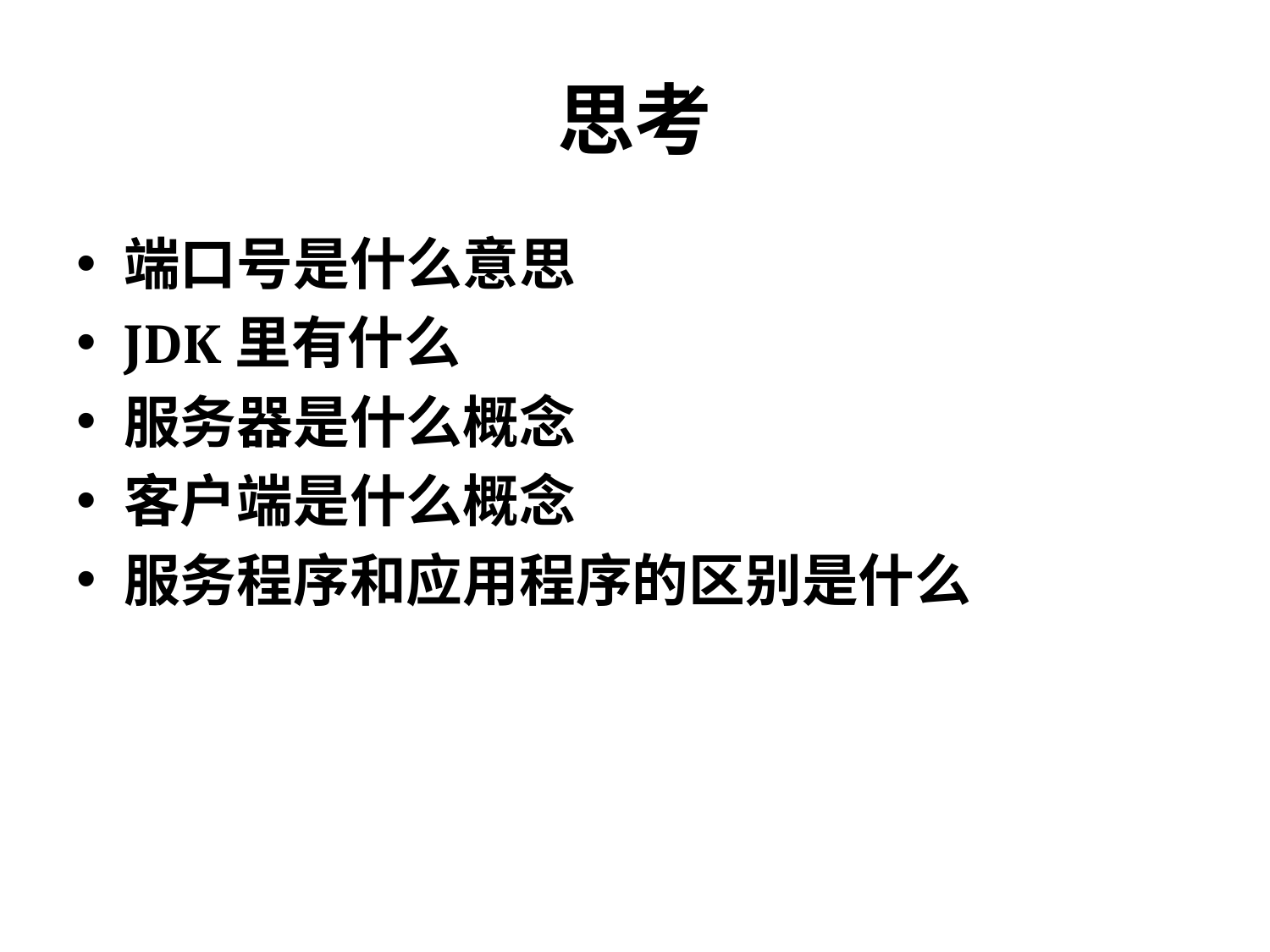

# 思考
端口号是什么意思
JDK里有什么
服务器是什么概念
客户端是什么概念
服务程序和应用程序的区别是什么